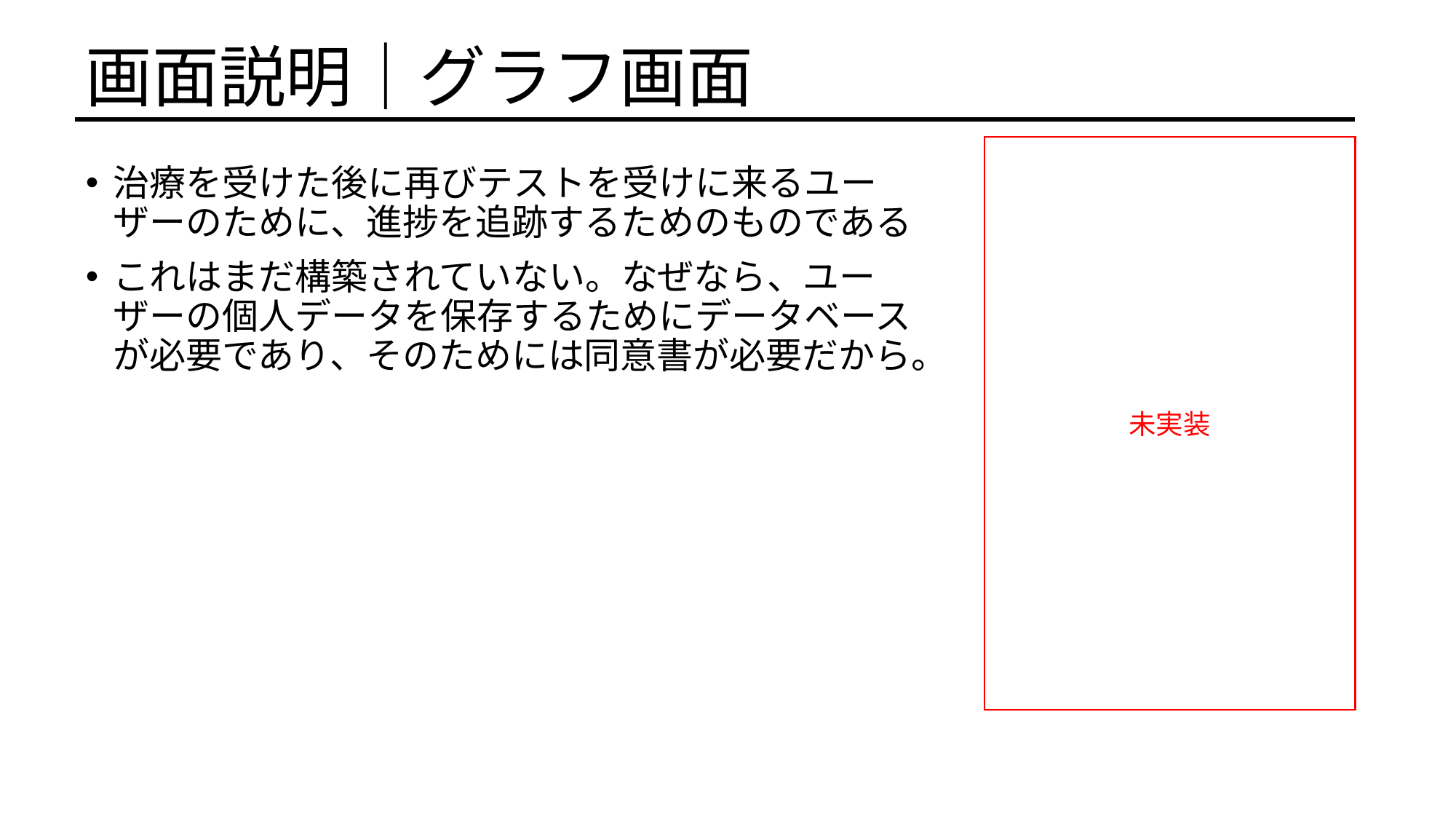

# 画面説明｜グラフ画面
未実装
治療を受けた後に再びテストを受けに来るユーザーのために、進捗を追跡するためのものである
これはまだ構築されていない。なぜなら、ユーザーの個人データを保存するためにデータベースが必要であり、そのためには同意書が必要だから。